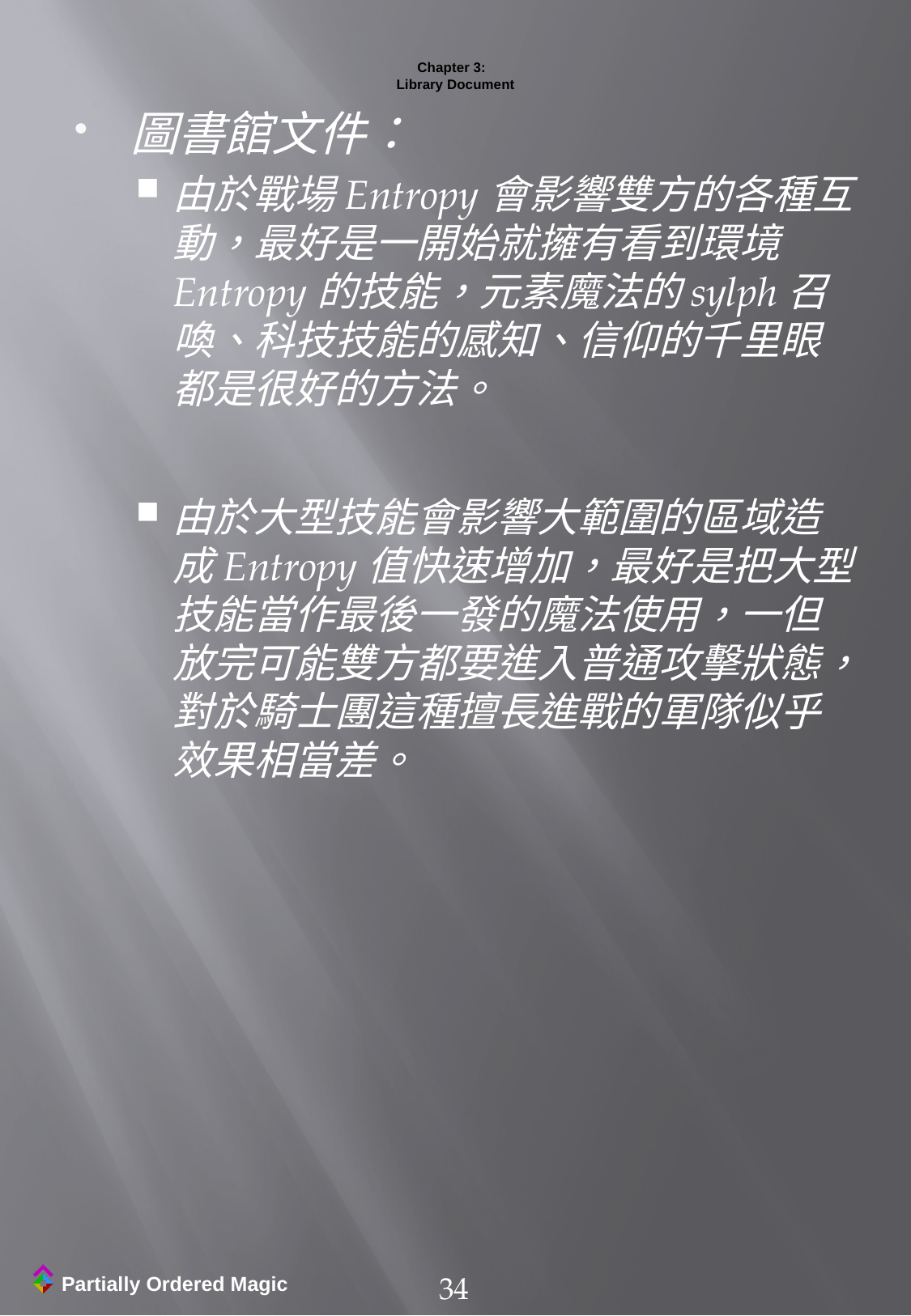

# Chapter 3: Library Document
圖書館文件：
由於戰場Entropy會影響雙方的各種互動，最好是一開始就擁有看到環境Entropy的技能，元素魔法的sylph召喚、科技技能的感知、信仰的千里眼都是很好的方法。

由於大型技能會影響大範圍的區域造成Entropy值快速增加，最好是把大型技能當作最後一發的魔法使用，一但放完可能雙方都要進入普通攻擊狀態，對於騎士團這種擅長進戰的軍隊似乎效果相當差。